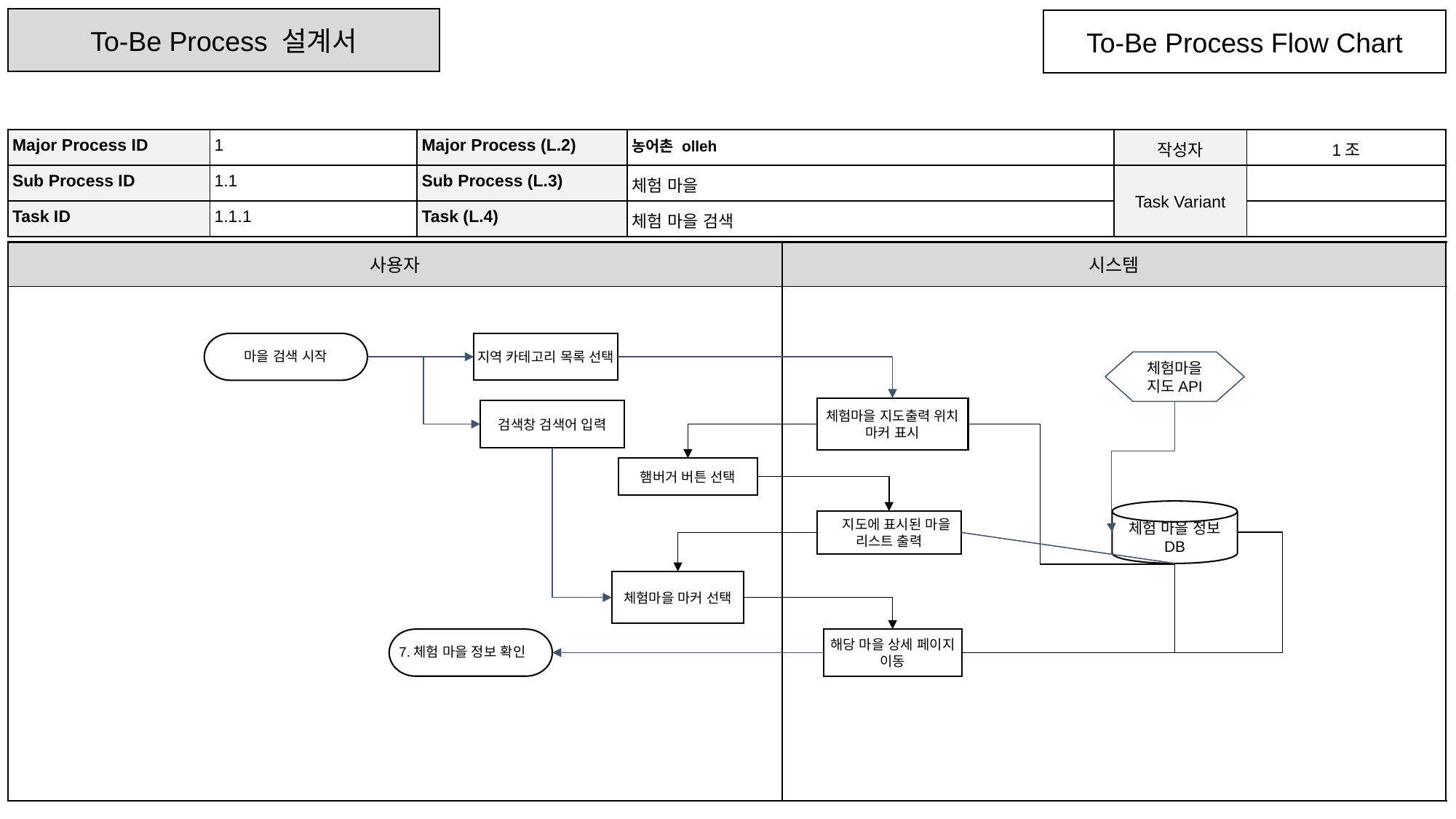

To-Be Process 설계서
To-Be Process Flow Chart
| Major Process ID | 1 | Major Process (L.2) | 농어촌 olleh | 작성자 | 1조 |
| --- | --- | --- | --- | --- | --- |
| Sub Process ID | 1.1 | Sub Process (L.3) | 체험 마을 | Task Variant |  |
| Task ID | 1.1.1 | Task (L.4) | 체험 마을 검색 |  |  |
| 사용자 | 시스템 |
| --- | --- |
|  |  |
마을 검색 시작
지역 카테고리 목록 선택
체험마을 지도API
체험마을 지도출력 위치 마커 표시
검색창 검색어 입력
햄버거 버튼 선택
체험 마을 정보 DB
   지도에 표시된 마을 리스트 출력
체험마을 마커 선택
7.체험 마을 정보 확인
해당 마을 상세 페이지 이동